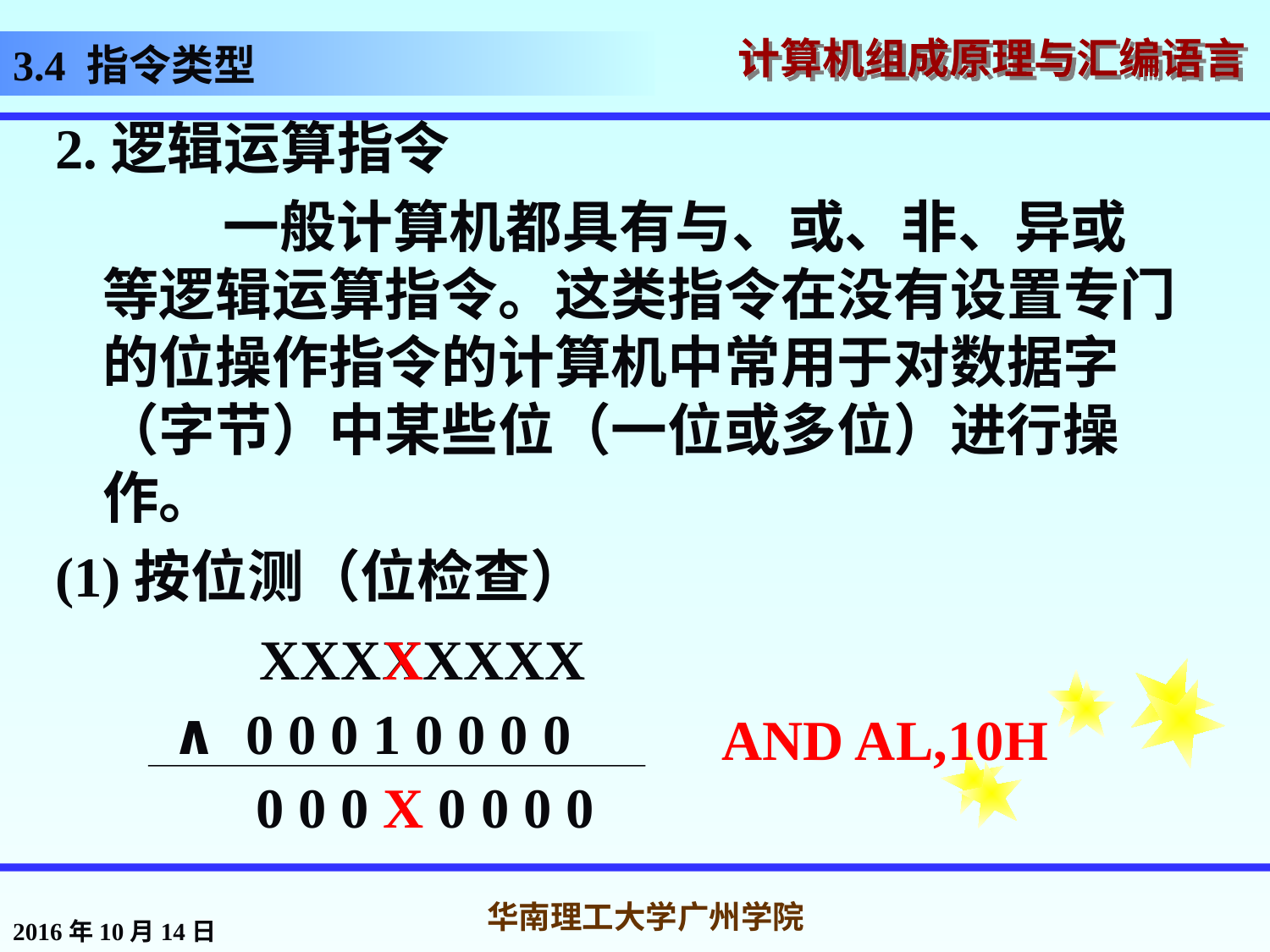

# 3.4 指令类型
2.逻辑运算指令
            一般计算机都具有与、或、非、异或等逻辑运算指令。这类指令在没有设置专门的位操作指令的计算机中常用于对数据字（字节）中某些位（一位或多位）进行操作。
(1)按位测（位检查）
 XXXXXXXX
X
∧  0 0 0 1 0 0 0 0
AND AL,10H

0 0 0 X 0 0 0 0
2016年10月14日
华南理工大学广州学院